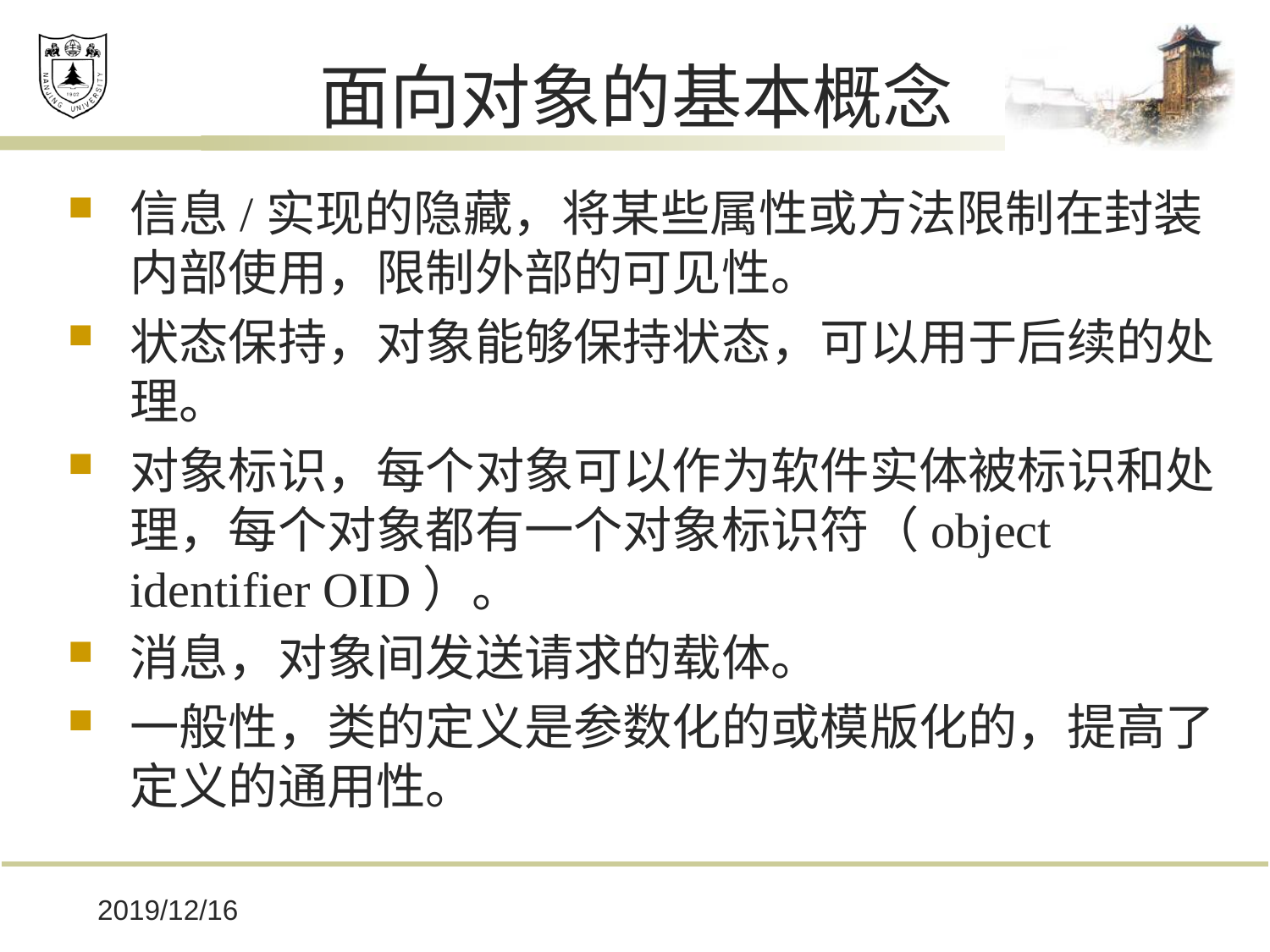

# 面向对象的基本概念
信息/实现的隐藏，将某些属性或方法限制在封装内部使用，限制外部的可见性。
状态保持，对象能够保持状态，可以用于后续的处理。
对象标识，每个对象可以作为软件实体被标识和处理，每个对象都有一个对象标识符（object identifier OID）。
消息，对象间发送请求的载体。
一般性，类的定义是参数化的或模版化的，提高了定义的通用性。

2019/12/16